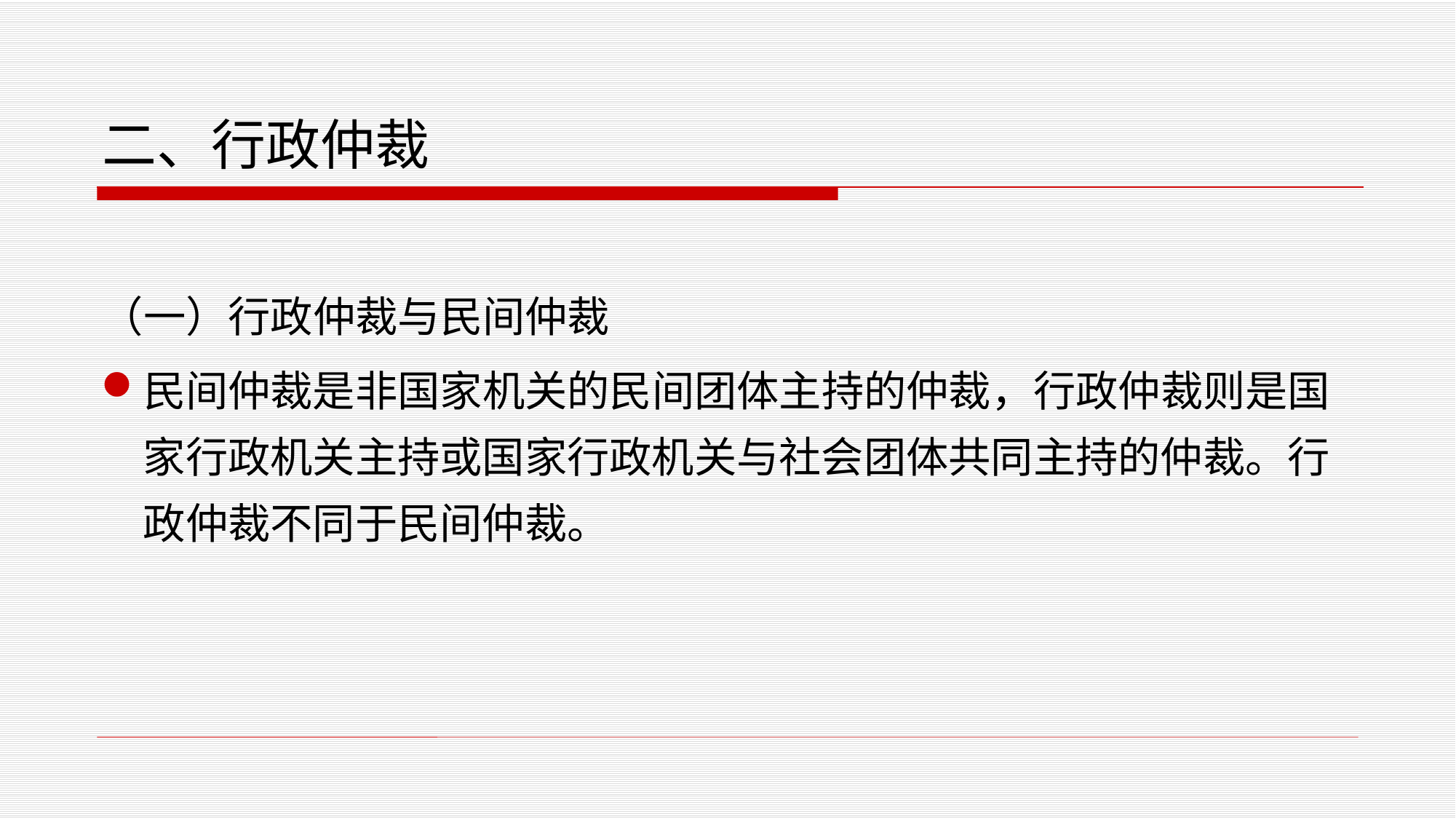

# 二、行政仲裁

（一）行政仲裁与民间仲裁
民间仲裁是非国家机关的民间团体主持的仲裁，行政仲裁则是国家行政机关主持或国家行政机关与社会团体共同主持的仲裁。行政仲裁不同于民间仲裁。